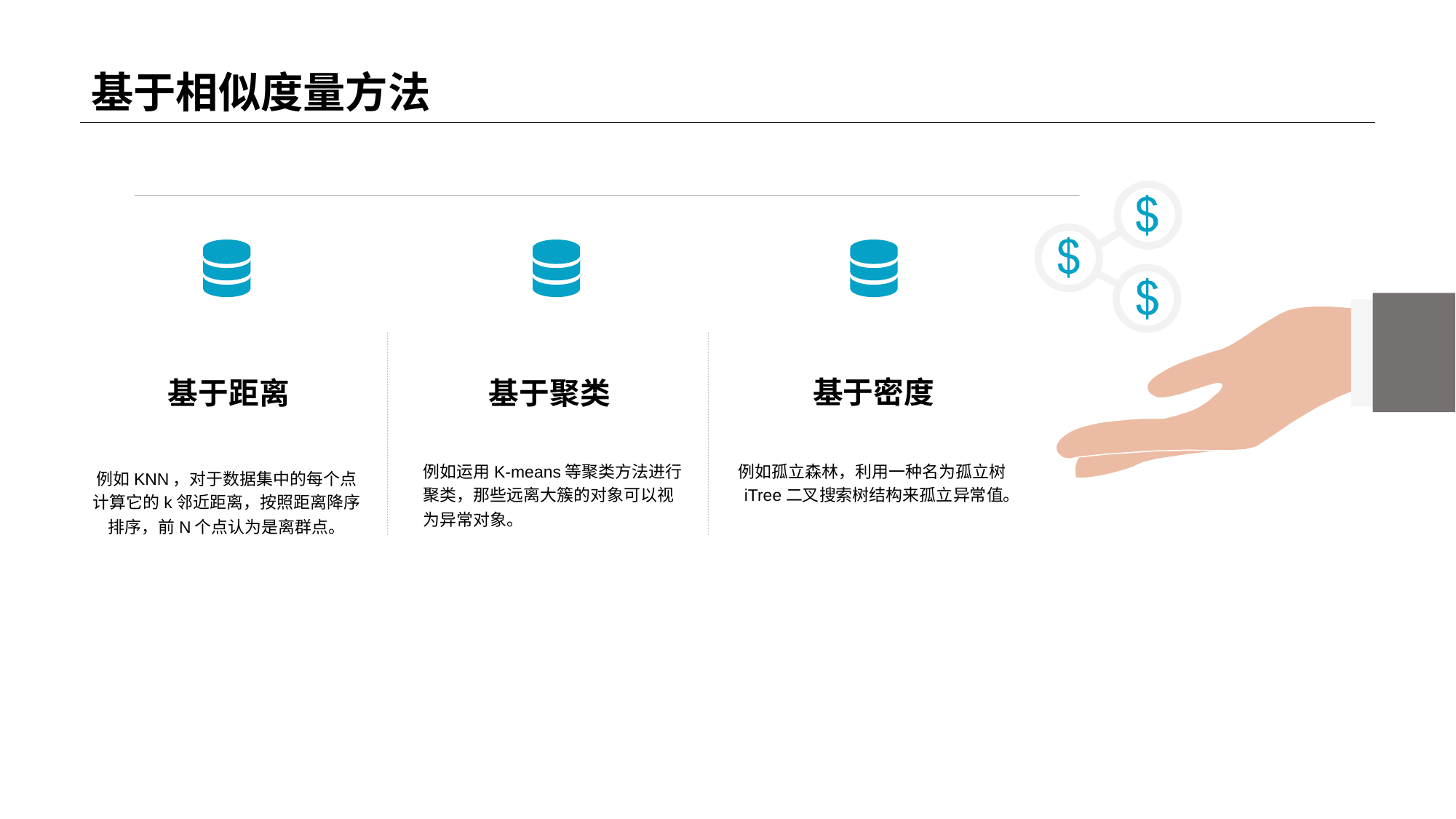

# 基于相似度量方法

基于聚类
基于密度
基于距离
例如运用K-means等聚类方法进行聚类，那些远离大簇的对象可以视为异常对象。
例如孤立森林，利用一种名为孤立树iTree二叉搜索树结构来孤立异常值。
例如KNN，对于数据集中的每个点计算它的k邻近距离，按照距离降序排序，前N个点认为是离群点。

12